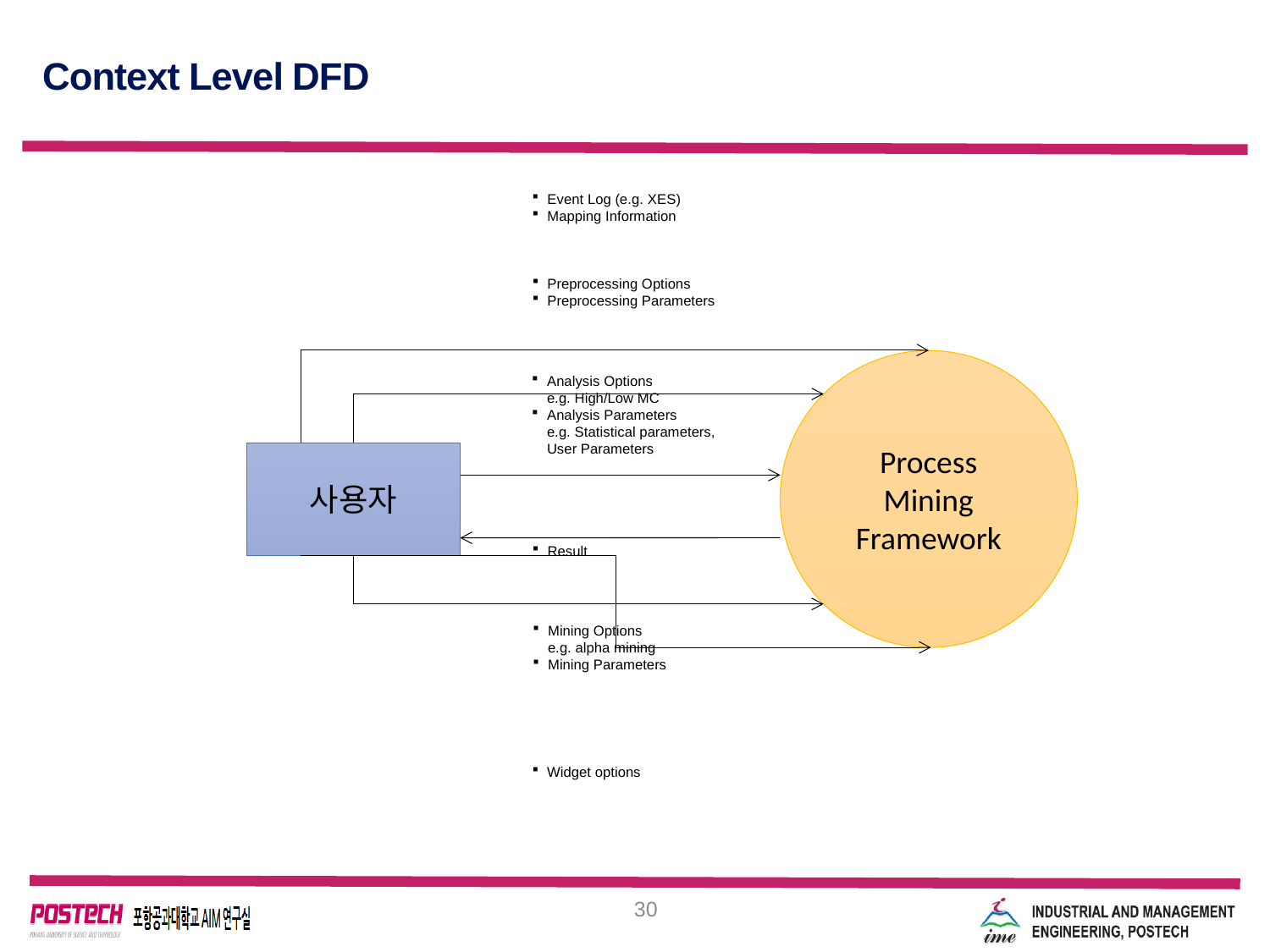

# Context Level DFD
Event Log (e.g. XES)
Mapping Information
Preprocessing Options
Preprocessing Parameters
Process Mining
Framework
Analysis Options
e.g. High/Low MC
Analysis Parameters
e.g. Statistical parameters,
User Parameters
사용자
Result
Mining Options
e.g. alpha mining
Mining Parameters
Widget options
30